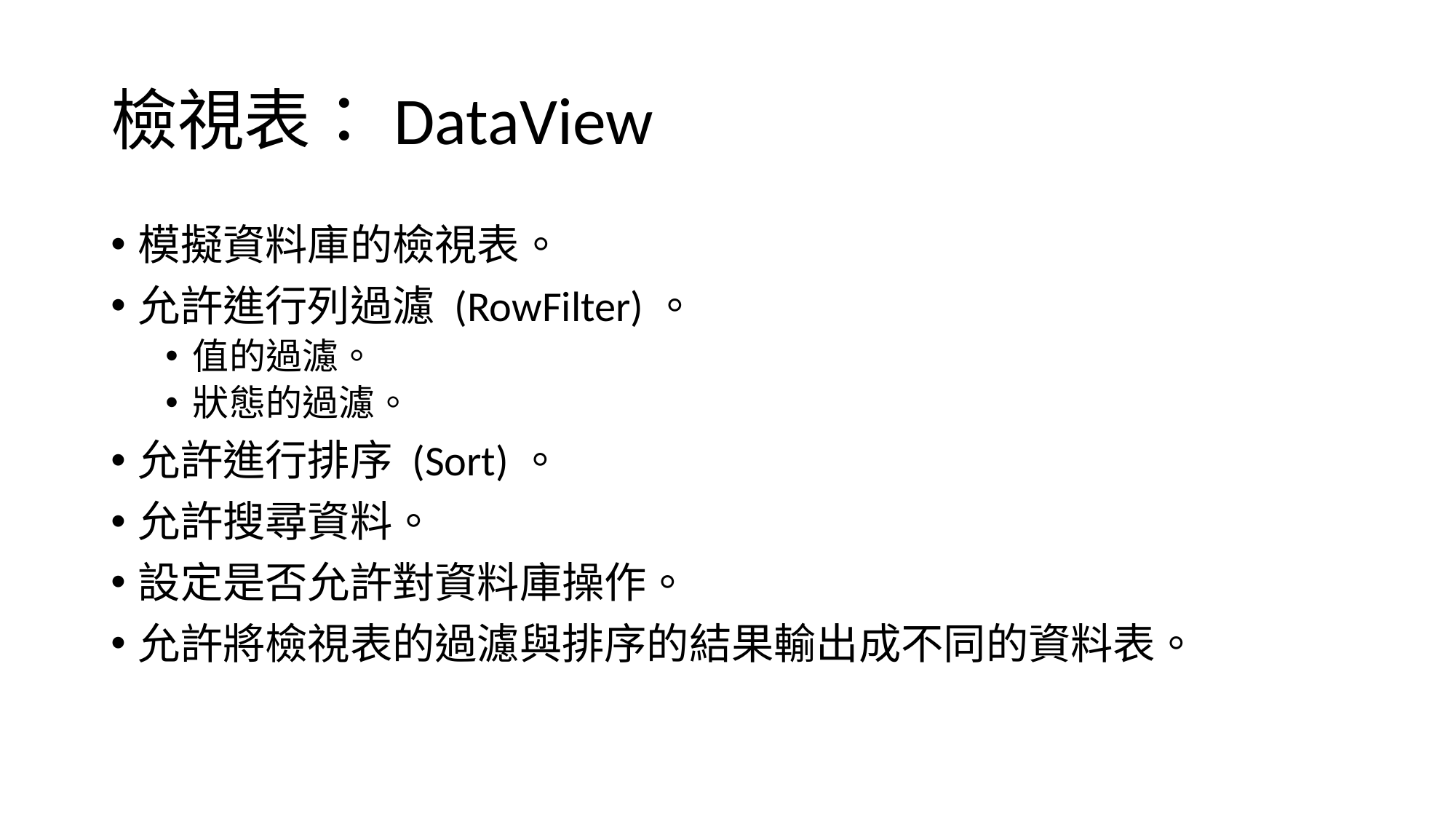

# 檢視表：DataView
模擬資料庫的檢視表。
允許進行列過濾 (RowFilter)。
值的過濾。
狀態的過濾。
允許進行排序 (Sort)。
允許搜尋資料。
設定是否允許對資料庫操作。
允許將檢視表的過濾與排序的結果輸出成不同的資料表。